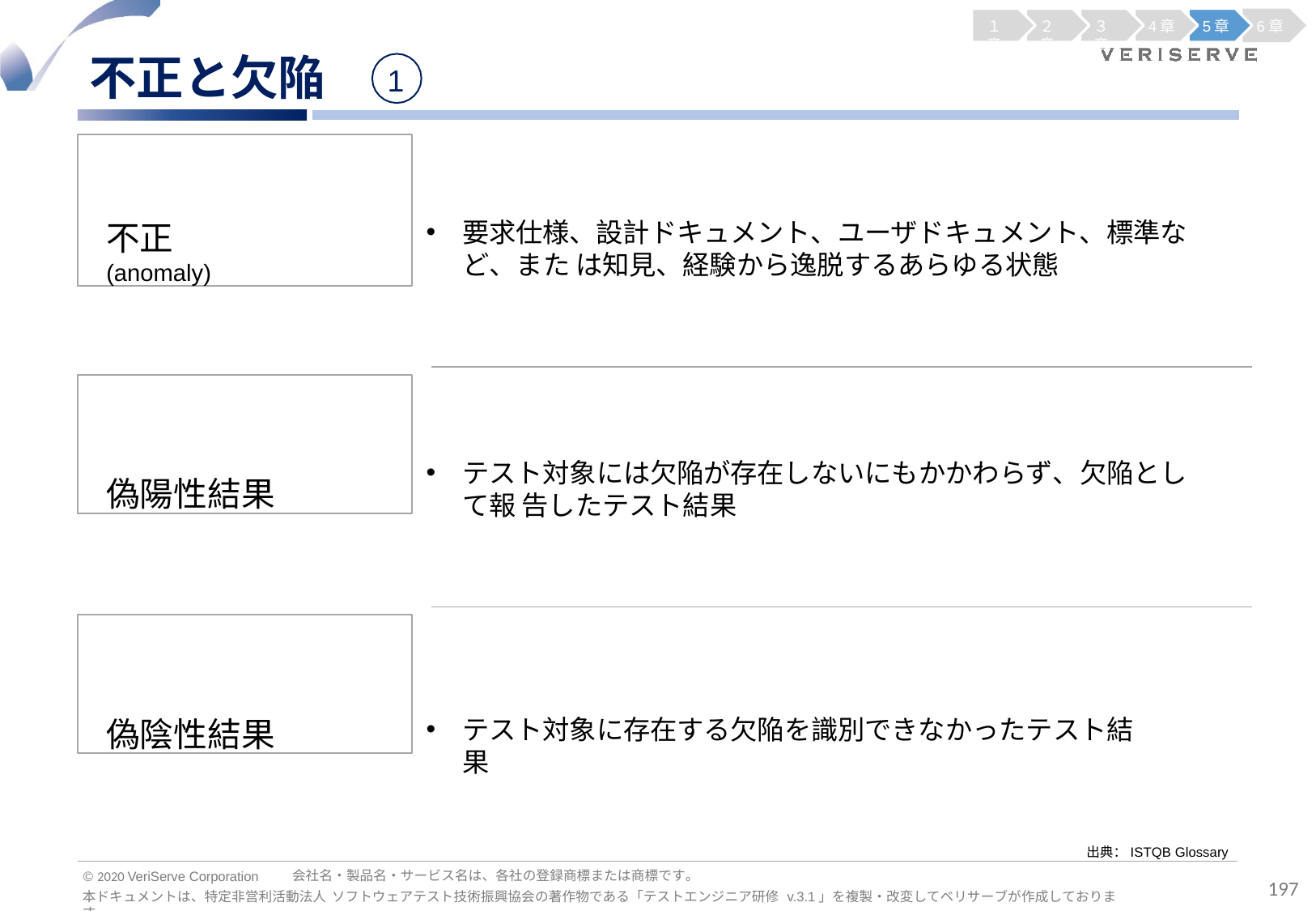

１章
２章
３章
4章
5章
6章
不正と欠陥

1

不正
(anomaly)
要求仕様、設計ドキュメント、ユーザドキュメント、標準など、また は知見、経験から逸脱するあらゆる状態

偽陽性結果
テスト対象には欠陥が存在しないにもかかわらず、欠陥として報 告したテスト結果

偽陰性結果
テスト対象に存在する欠陥を識別できなかったテスト結果
出典：ISTQB Glossary
会社名・製品名・サービス名は、各社の登録商標または商標です。
© 2020 VeriServe Corporation
197
本ドキュメントは、特定非営利活動法人 ソフトウェアテスト技術振興協会の著作物である「テストエンジニア研修 v.3.1」を複製・改変してベリサーブが作成しております。